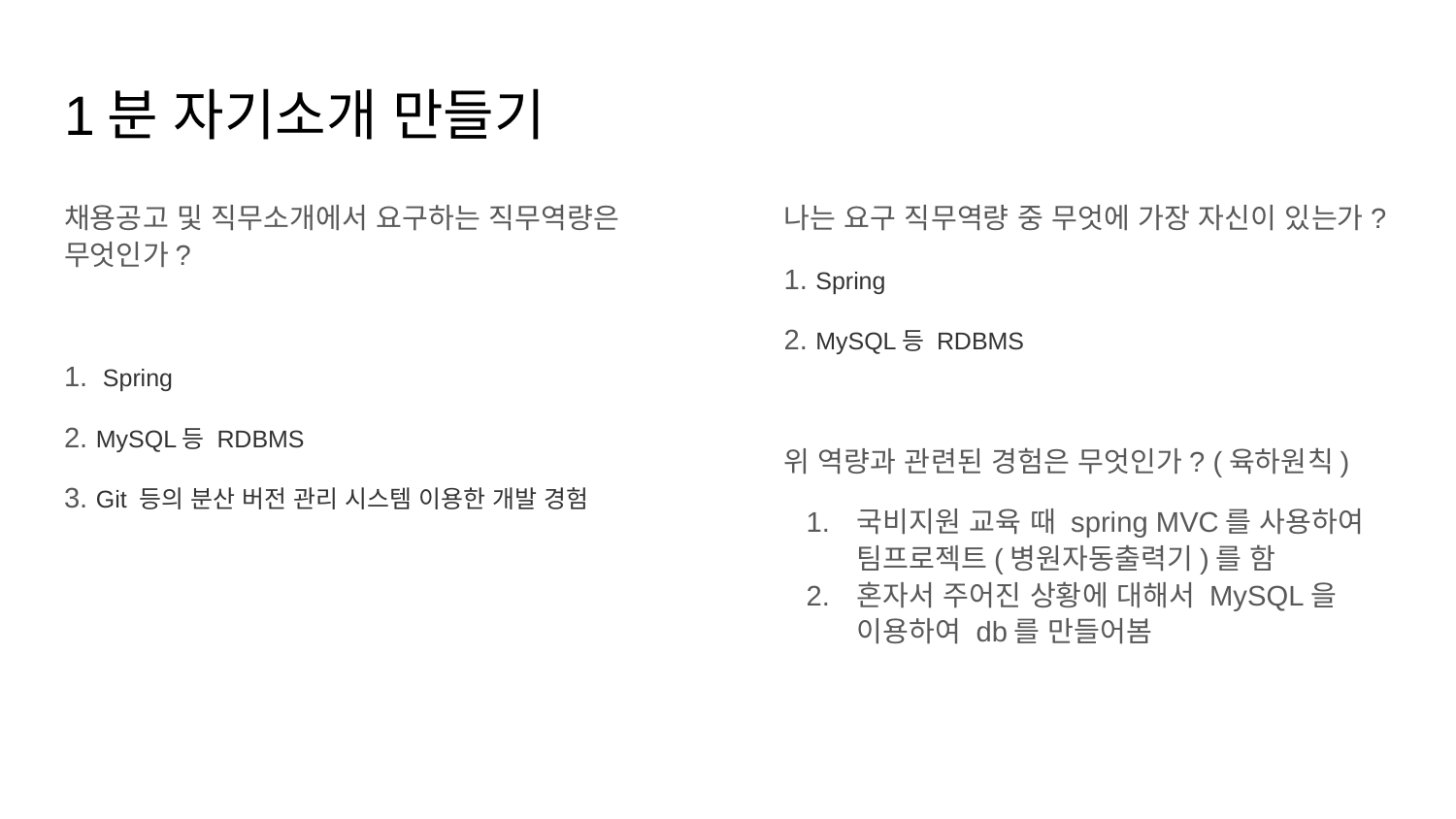

# 1분 자기소개 만들기
채용공고 및 직무소개에서 요구하는 직무역량은 무엇인가?

1.  Spring
2. MySQL등 RDBMS
3. Git 등의 분산 버전 관리 시스템 이용한 개발 경험
나는 요구 직무역량 중 무엇에 가장 자신이 있는가?
1. Spring
2. MySQL등 RDBMS

위 역량과 관련된 경험은 무엇인가? (육하원칙)
국비지원 교육 때 spring MVC를 사용하여 팀프로젝트(병원자동출력기)를 함
혼자서 주어진 상황에 대해서 MySQL을 이용하여 db를 만들어봄